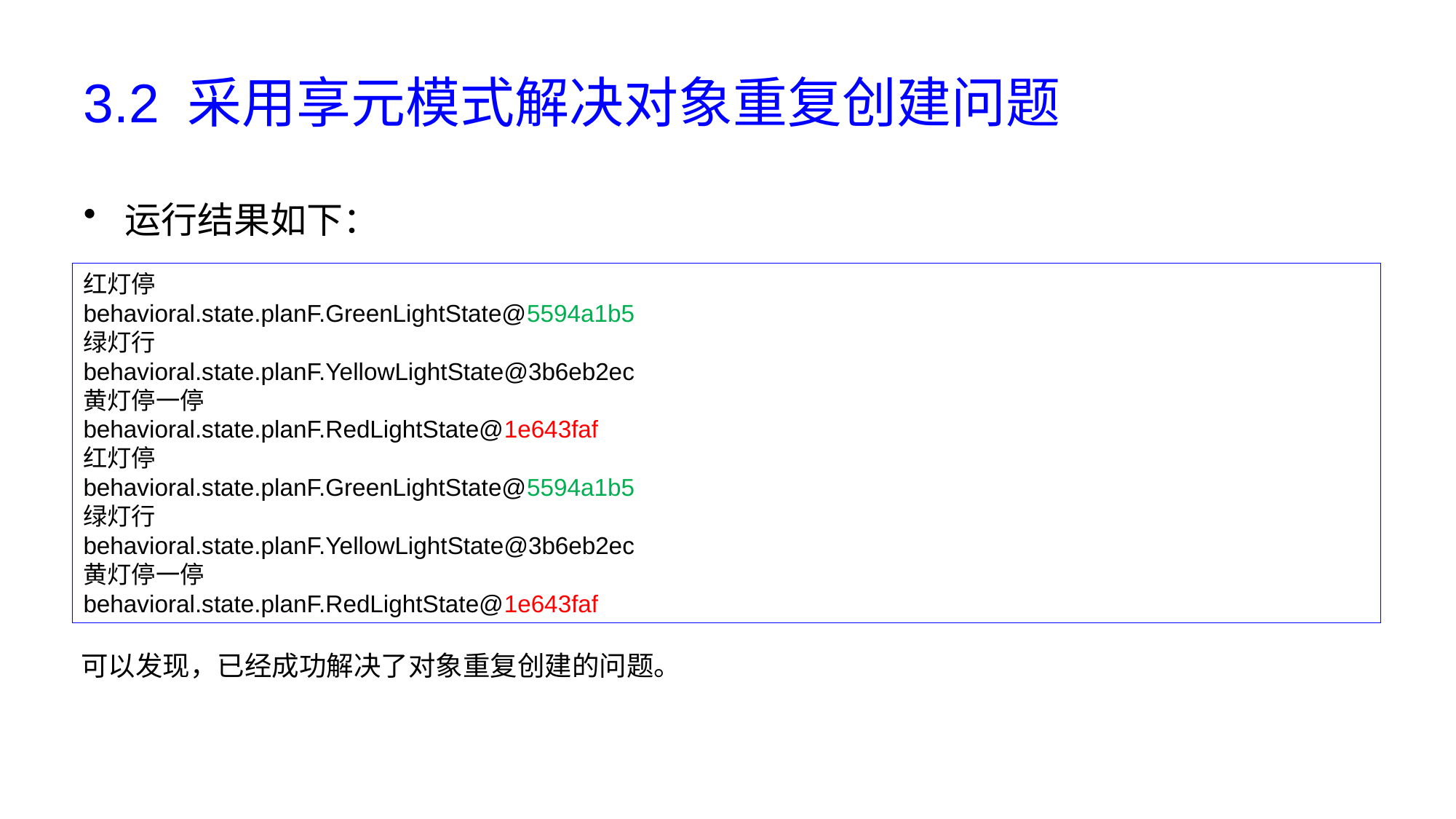

# 3.2 采用享元模式解决对象重复创建问题
运行结果如下：
红灯停
behavioral.state.planF.GreenLightState@5594a1b5
绿灯行
behavioral.state.planF.YellowLightState@3b6eb2ec
黄灯停一停
behavioral.state.planF.RedLightState@1e643faf
红灯停
behavioral.state.planF.GreenLightState@5594a1b5
绿灯行
behavioral.state.planF.YellowLightState@3b6eb2ec
黄灯停一停
behavioral.state.planF.RedLightState@1e643faf
可以发现，已经成功解决了对象重复创建的问题。
35